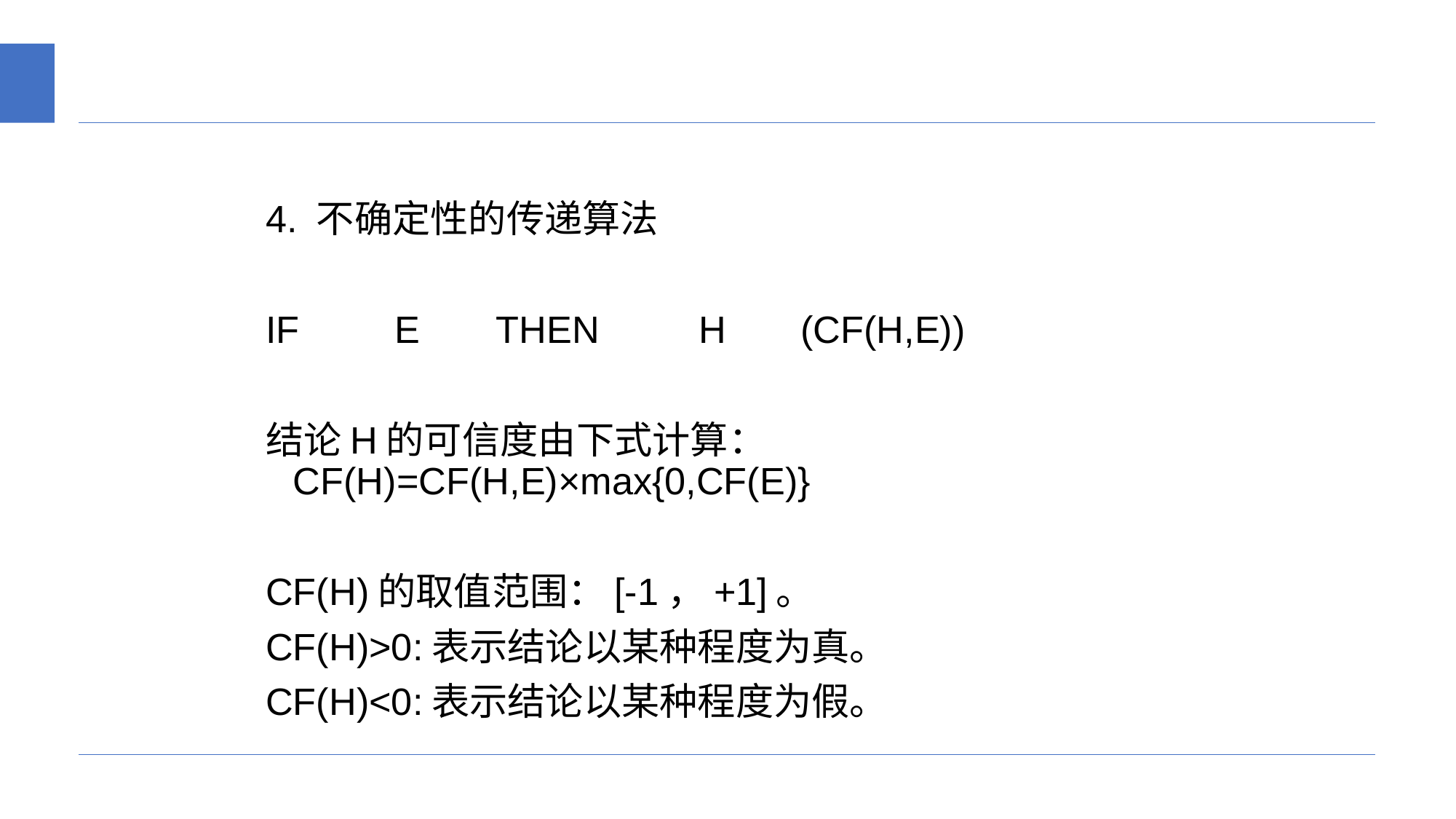

#
4. 不确定性的传递算法

IF		E	THEN		H	(CF(H,E))

结论H的可信度由下式计算：CF(H)=CF(H,E)×max{0,CF(E)}

CF(H)的取值范围：[-1，+1]。
CF(H)>0:表示结论以某种程度为真。
CF(H)<0:表示结论以某种程度为假。